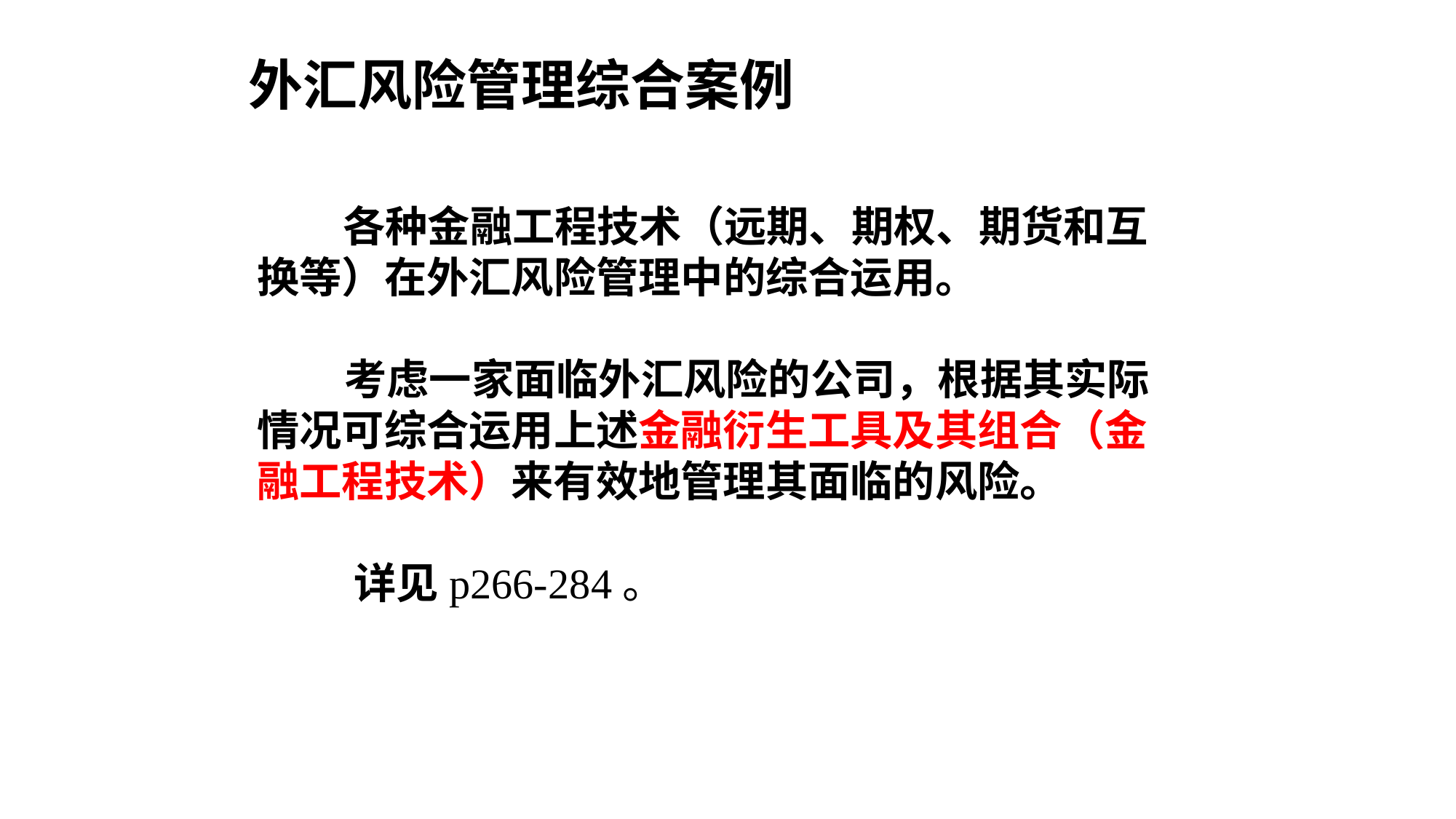

# 外汇风险管理综合案例
        各种金融工程技术（远期、期权、期货和互换等）在外汇风险管理中的综合运用。

        考虑一家面临外汇风险的公司，根据其实际情况可综合运用上述金融衍生工具及其组合（金融工程技术）来有效地管理其面临的风险。

         详见p266-284。